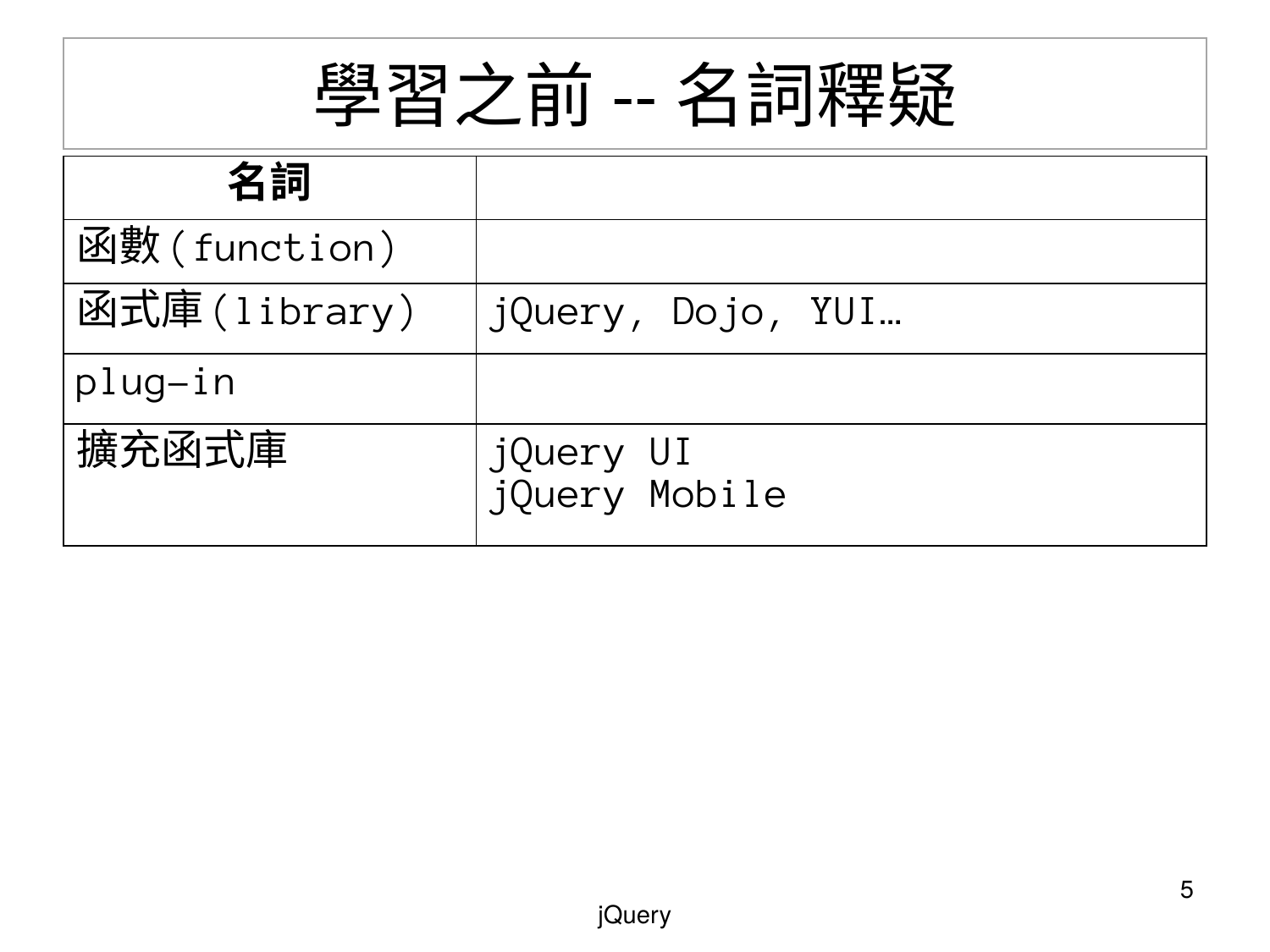

# 學習之前--名詞釋疑
| 名詞 |  |
| --- | --- |
| 函數(function) |  |
| 函式庫(library) | jQuery, Dojo, YUI… |
| plug-in |  |
| 擴充函式庫 | jQuery UI jQuery Mobile |
5
jQuery